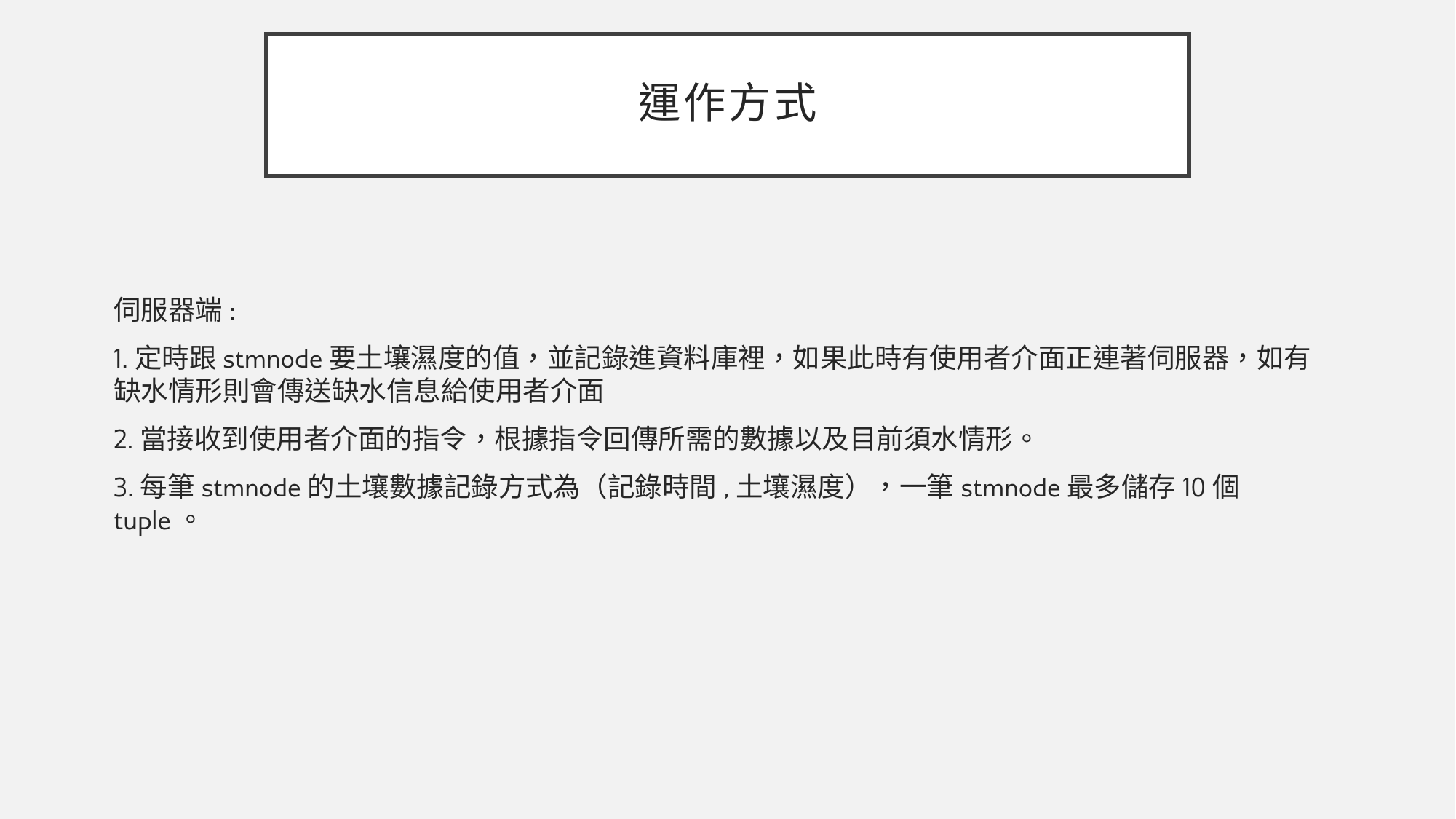

# 運作方式
伺服器端:
1.定時跟stmnode要土壤濕度的值，並記錄進資料庫裡，如果此時有使用者介面正連著伺服器，如有缺水情形則會傳送缺水信息給使用者介面
2.當接收到使用者介面的指令，根據指令回傳所需的數據以及目前須水情形。
3.每筆stmnode的土壤數據記錄方式為（記錄時間,土壤濕度），一筆stmnode最多儲存10個tuple。